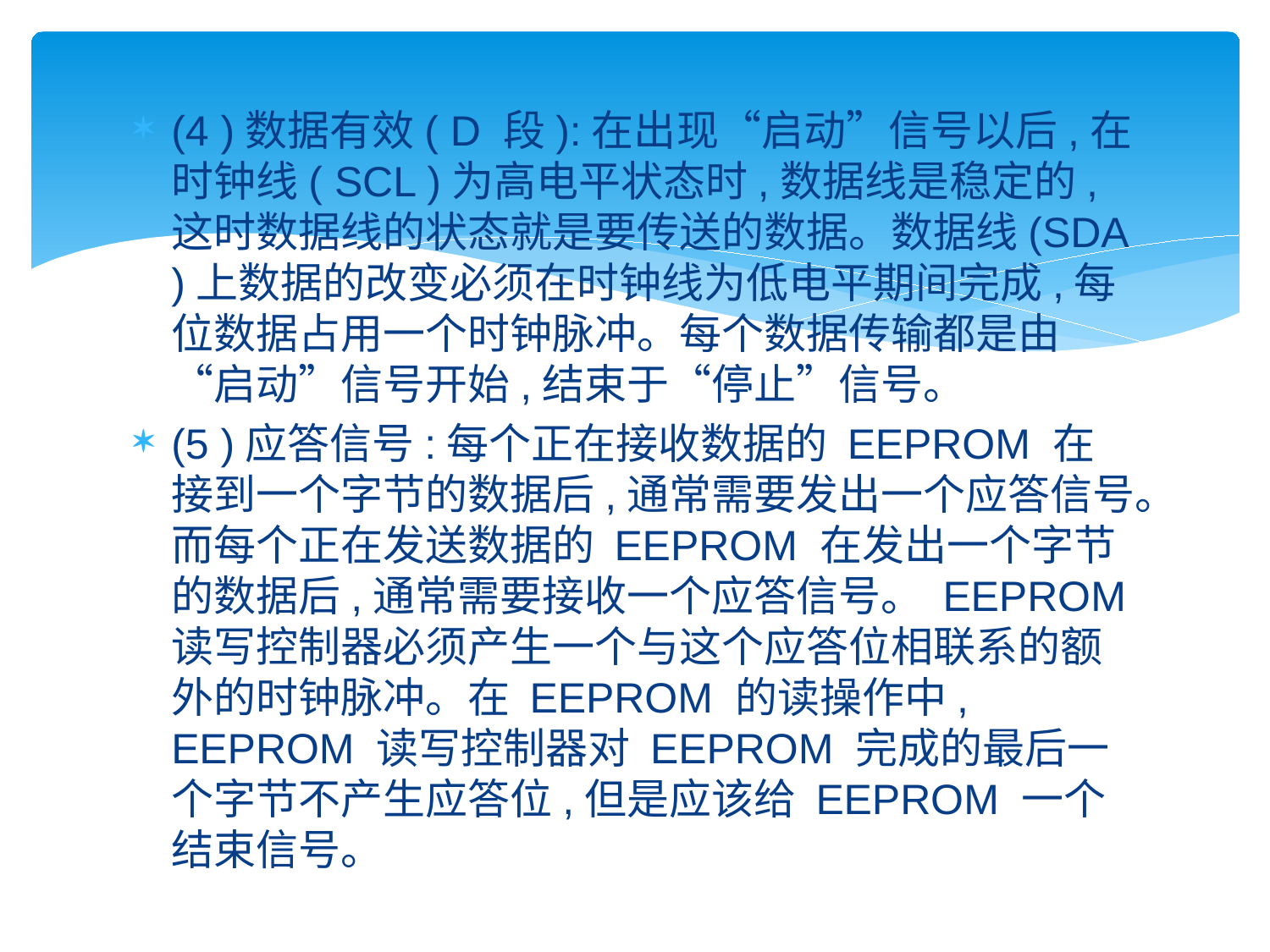

#
(4 )数据有效( D 段):在出现“启动”信号以后,在时钟线( SCL )为高电平状态时,数据线是稳定的,这时数据线的状态就是要传送的数据。数据线(SDA )上数据的改变必须在时钟线为低电平期间完成,每位数据占用一个时钟脉冲。每个数据传输都是由“启动”信号开始,结束于“停止”信号。
(5 )应答信号:每个正在接收数据的 EEPROM 在接到一个字节的数据后,通常需要发出一个应答信号。而每个正在发送数据的 EEPROM 在发出一个字节的数据后,通常需要接收一个应答信号。 EEPROM 读写控制器必须产生一个与这个应答位相联系的额外的时钟脉冲。在 EEPROM 的读操作中, EEPROM 读写控制器对 EEPROM 完成的最后一个字节不产生应答位,但是应该给 EEPROM 一个结束信号。